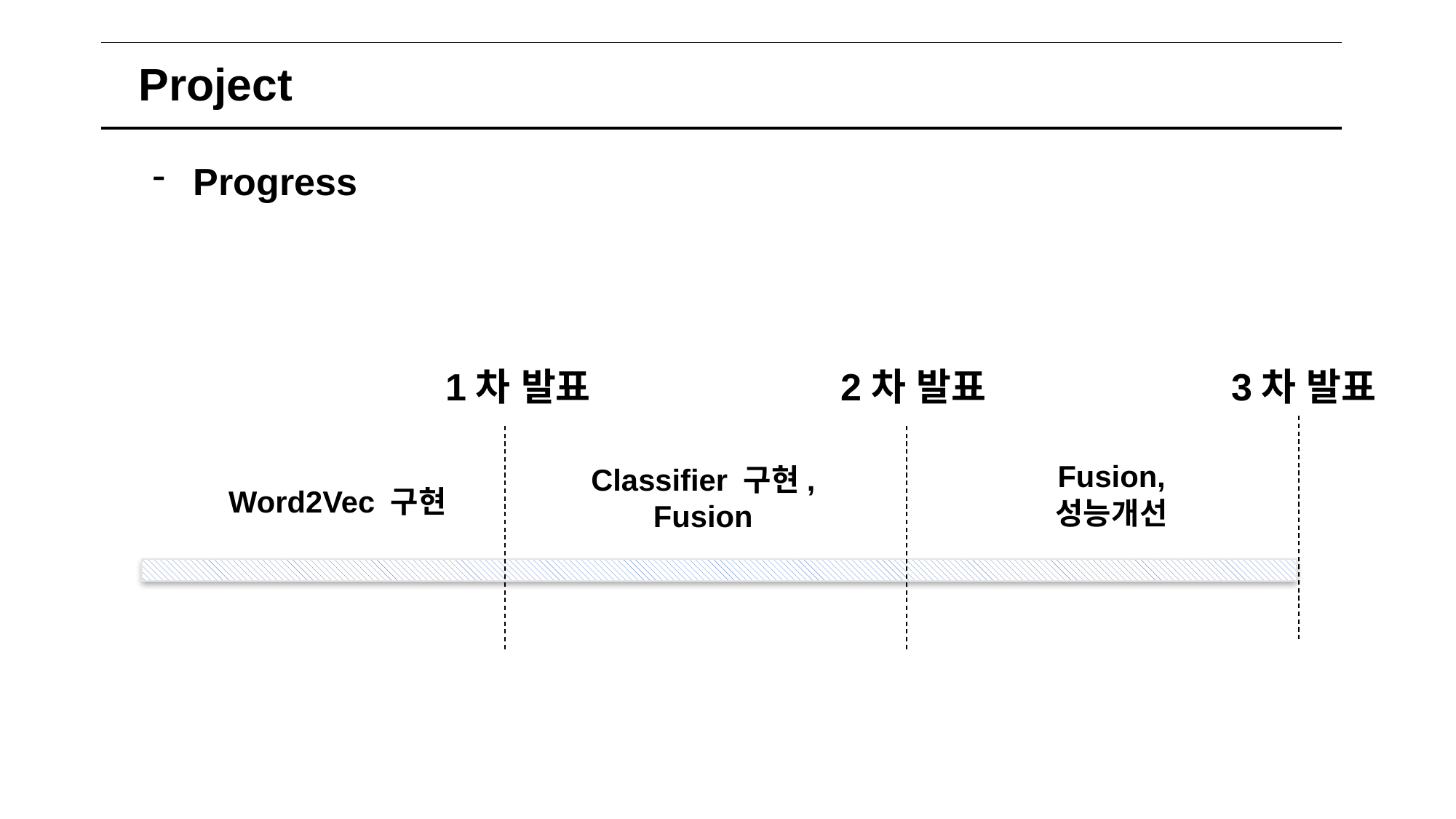

| Project |
| --- |
Progress
3차 발표
2차 발표
1차 발표
Fusion,
성능개선
Classifier 구현,
Fusion
Word2Vec 구현